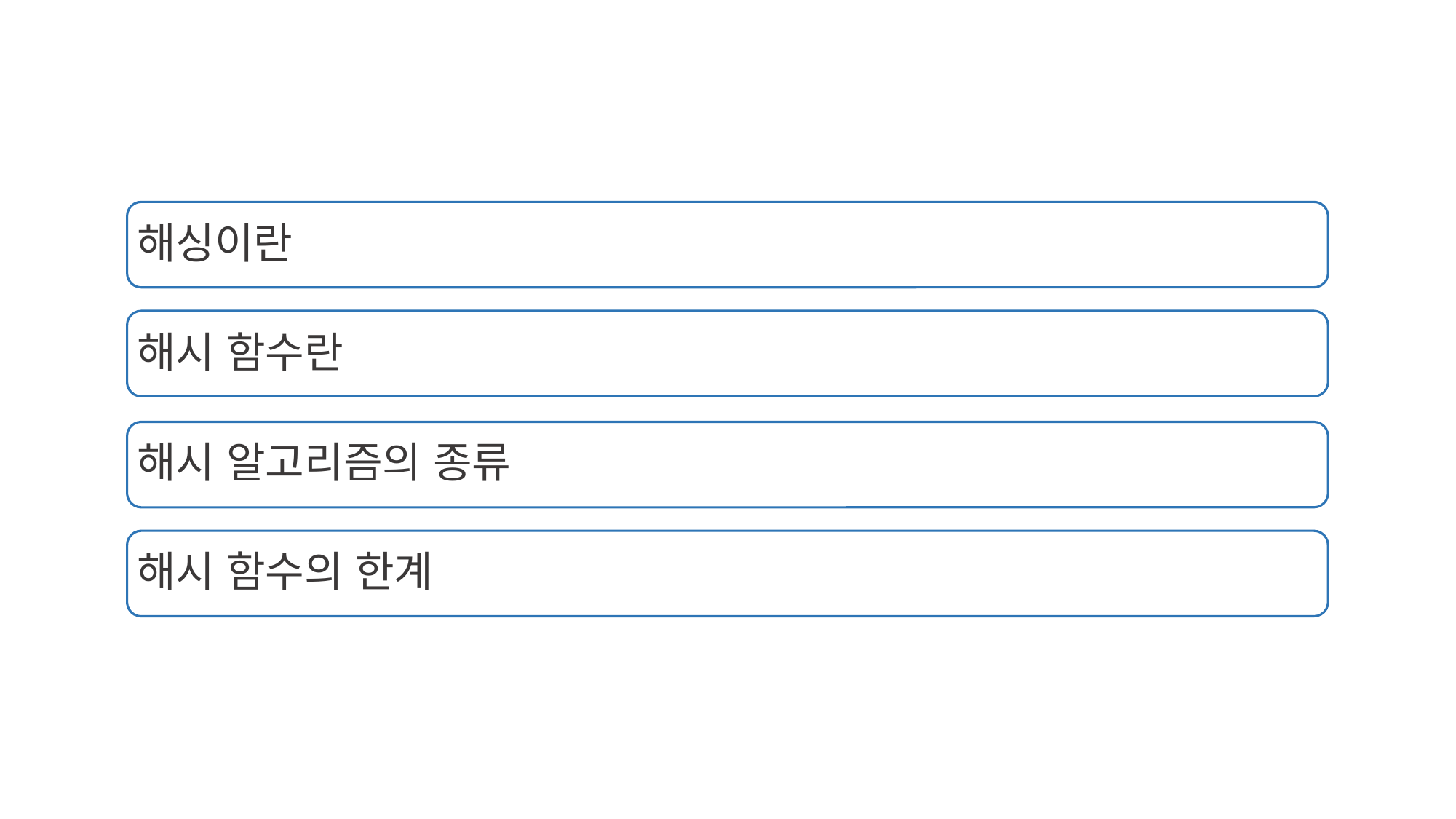

해싱이란
해시 함수란
해시 알고리즘의 종류
해시 함수의 한계